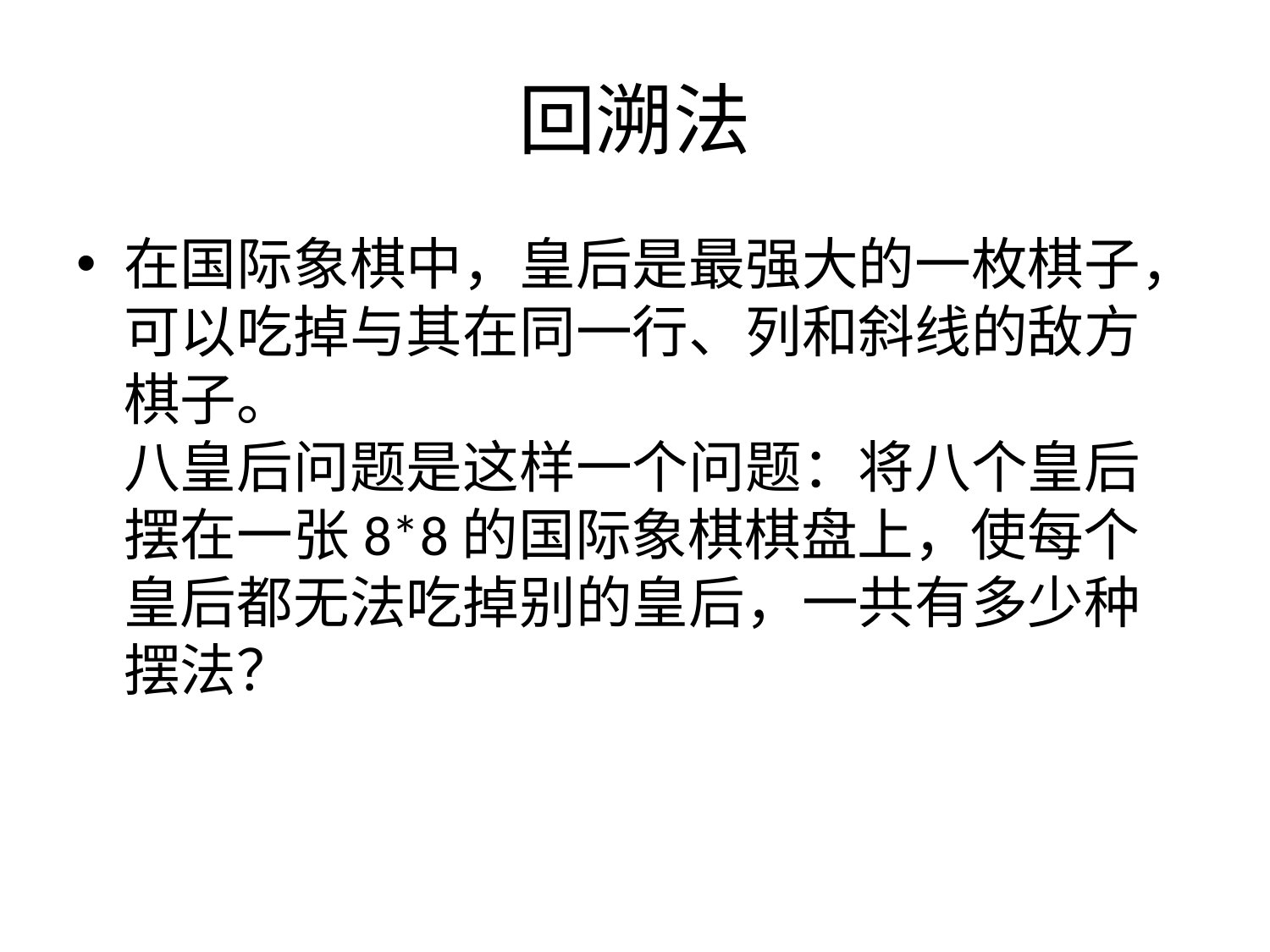

# 回溯法
在国际象棋中，皇后是最强大的一枚棋子，可以吃掉与其在同一行、列和斜线的敌方棋子。
八皇后问题是这样一个问题：将八个皇后摆在一张8*8的国际象棋棋盘上，使每个皇后都无法吃掉别的皇后，一共有多少种摆法？